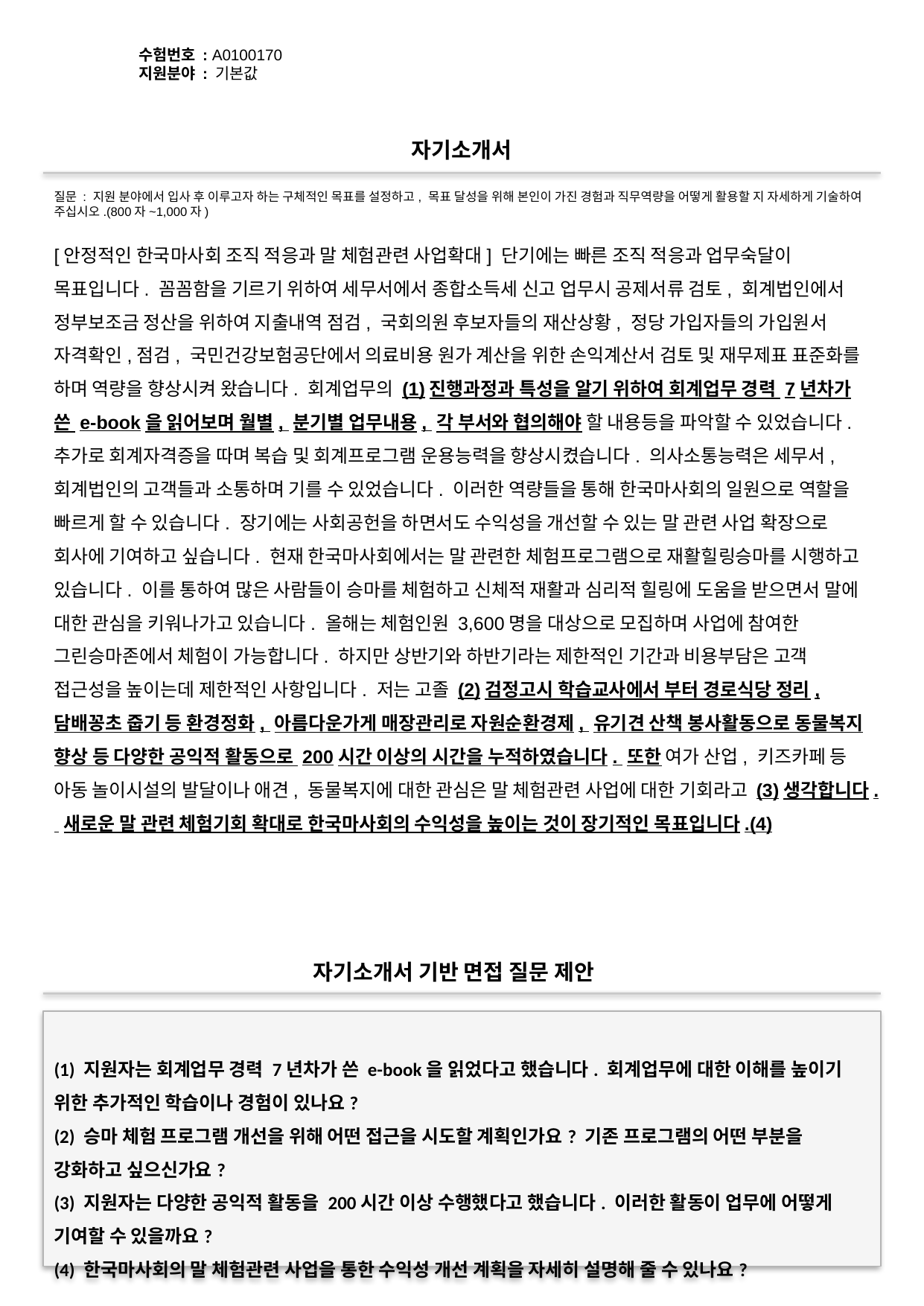

수험번호 : A0100170
지원분야 : 기본값
#

자기소개서

질문 : 지원 분야에서 입사 후 이루고자 하는 구체적인 목표를 설정하고, 목표 달성을 위해 본인이 가진 경험과 직무역량을 어떻게 활용할 지 자세하게 기술하여 주십시오.(800자~1,000자)

[안정적인 한국마사회 조직 적응과 말 체험관련 사업확대] 단기에는 빠른 조직 적응과 업무숙달이 목표입니다. 꼼꼼함을 기르기 위하여 세무서에서 종합소득세 신고 업무시 공제서류 검토, 회계법인에서 정부보조금 정산을 위하여 지출내역 점검, 국회의원 후보자들의 재산상황, 정당 가입자들의 가입원서 자격확인,점검, 국민건강보험공단에서 의료비용 원가 계산을 위한 손익계산서 검토 및 재무제표 표준화를 하며 역량을 향상시켜 왔습니다. 회계업무의 (1)진행과정과 특성을 알기 위하여 회계업무 경력 7년차가 쓴 e-book을 읽어보며 월별, 분기별 업무내용, 각 부서와 협의해야 할 내용등을 파악할 수 있었습니다. 추가로 회계자격증을 따며 복습 및 회계프로그램 운용능력을 향상시켰습니다. 의사소통능력은 세무서, 회계법인의 고객들과 소통하며 기를 수 있었습니다. 이러한 역량들을 통해 한국마사회의 일원으로 역할을 빠르게 할 수 있습니다. 장기에는 사회공헌을 하면서도 수익성을 개선할 수 있는 말 관련 사업 확장으로 회사에 기여하고 싶습니다. 현재 한국마사회에서는 말 관련한 체험프로그램으로 재활힐링승마를 시행하고 있습니다. 이를 통하여 많은 사람들이 승마를 체험하고 신체적 재활과 심리적 힐링에 도움을 받으면서 말에 대한 관심을 키워나가고 있습니다. 올해는 체험인원 3,600명을 대상으로 모집하며 사업에 참여한 그린승마존에서 체험이 가능합니다. 하지만 상반기와 하반기라는 제한적인 기간과 비용부담은 고객 접근성을 높이는데 제한적인 사항입니다. 저는 고졸 (2)검정고시 학습교사에서 부터 경로식당 정리, 담배꽁초 줍기 등 환경정화, 아름다운가게 매장관리로 자원순환경제, 유기견 산책 봉사활동으로 동물복지 향상 등 다양한 공익적 활동으로 200시간 이상의 시간을 누적하였습니다. 또한 여가 산업, 키즈카페 등 아동 놀이시설의 발달이나 애견, 동물복지에 대한 관심은 말 체험관련 사업에 대한 기회라고 (3)생각합니다. 새로운 말 관련 체험기회 확대로 한국마사회의 수익성을 높이는 것이 장기적인 목표입니다.(4)

자기소개서 기반 면접 질문 제안

(1) 지원자는 회계업무 경력 7년차가 쓴 e-book을 읽었다고 했습니다. 회계업무에 대한 이해를 높이기 위한 추가적인 학습이나 경험이 있나요?
(2) 승마 체험 프로그램 개선을 위해 어떤 접근을 시도할 계획인가요? 기존 프로그램의 어떤 부분을 강화하고 싶으신가요?
(3) 지원자는 다양한 공익적 활동을 200시간 이상 수행했다고 했습니다. 이러한 활동이 업무에 어떻게 기여할 수 있을까요?
(4) 한국마사회의 말 체험관련 사업을 통한 수익성 개선 계획을 자세히 설명해 줄 수 있나요?